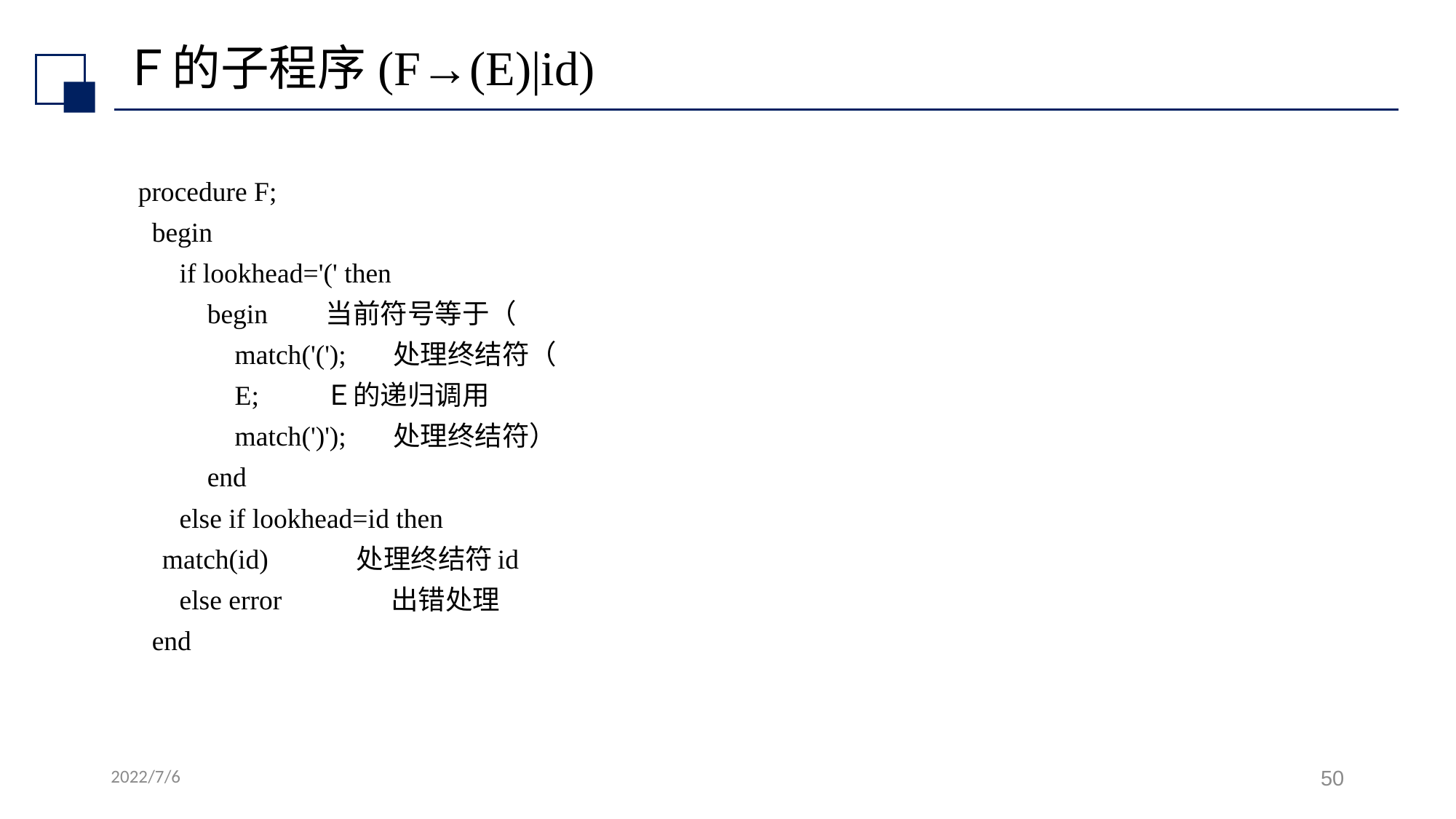

# Ｆ的子程序(F→(E)|id)
procedure F;
  begin
      if lookhead='(' then
          begin    		当前符号等于（
              match('(');      处理终结符（
              E;			Ｅ的递归调用
              match(')');      处理终结符）
          end
      else if lookhead=id then
			match(id)            处理终结符id
      else error               出错处理
  end
2022/7/6
50